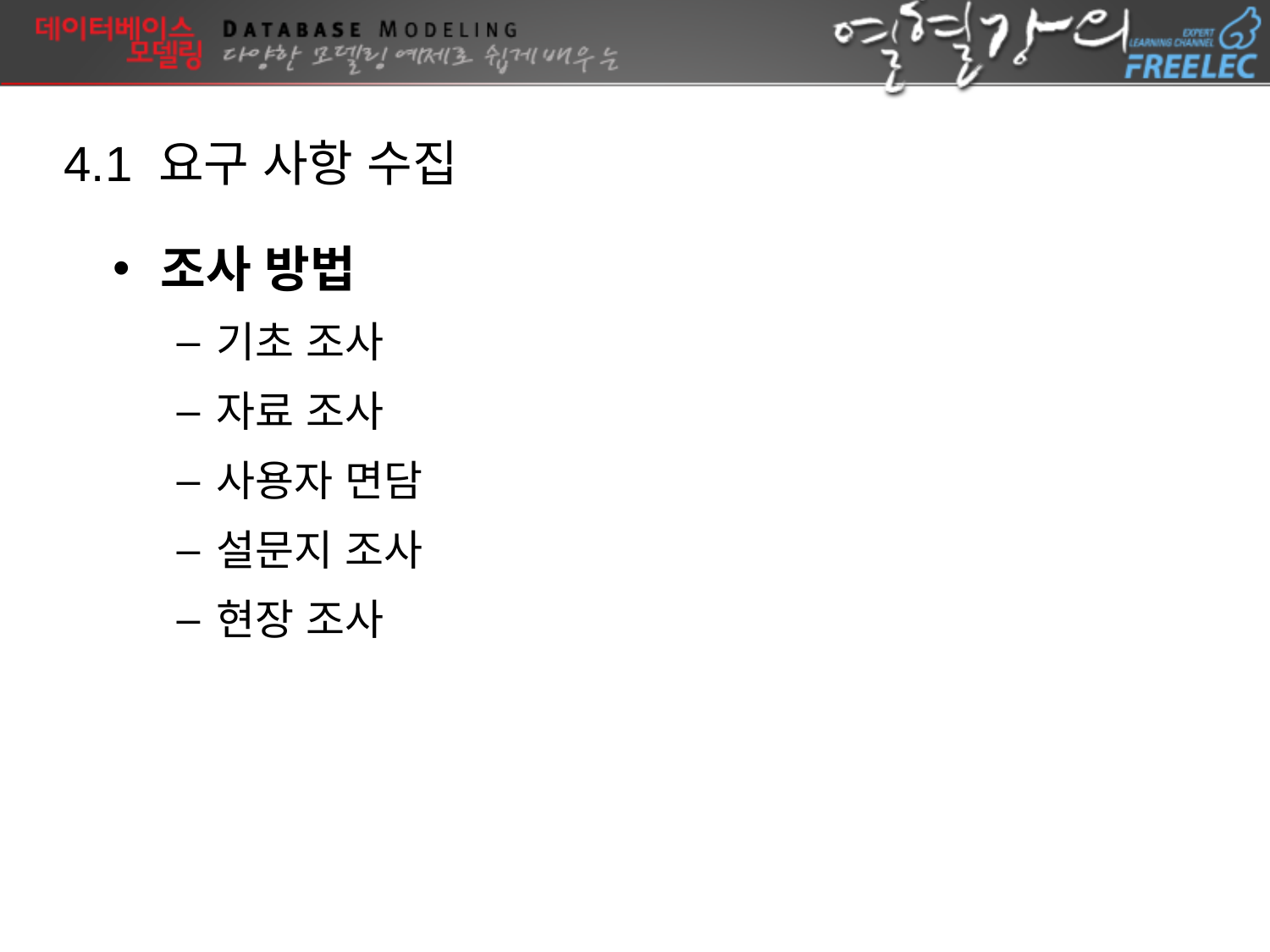

4.1 요구 사항 수집
조사 방법
기초 조사
자료 조사
사용자 면담
설문지 조사
현장 조사